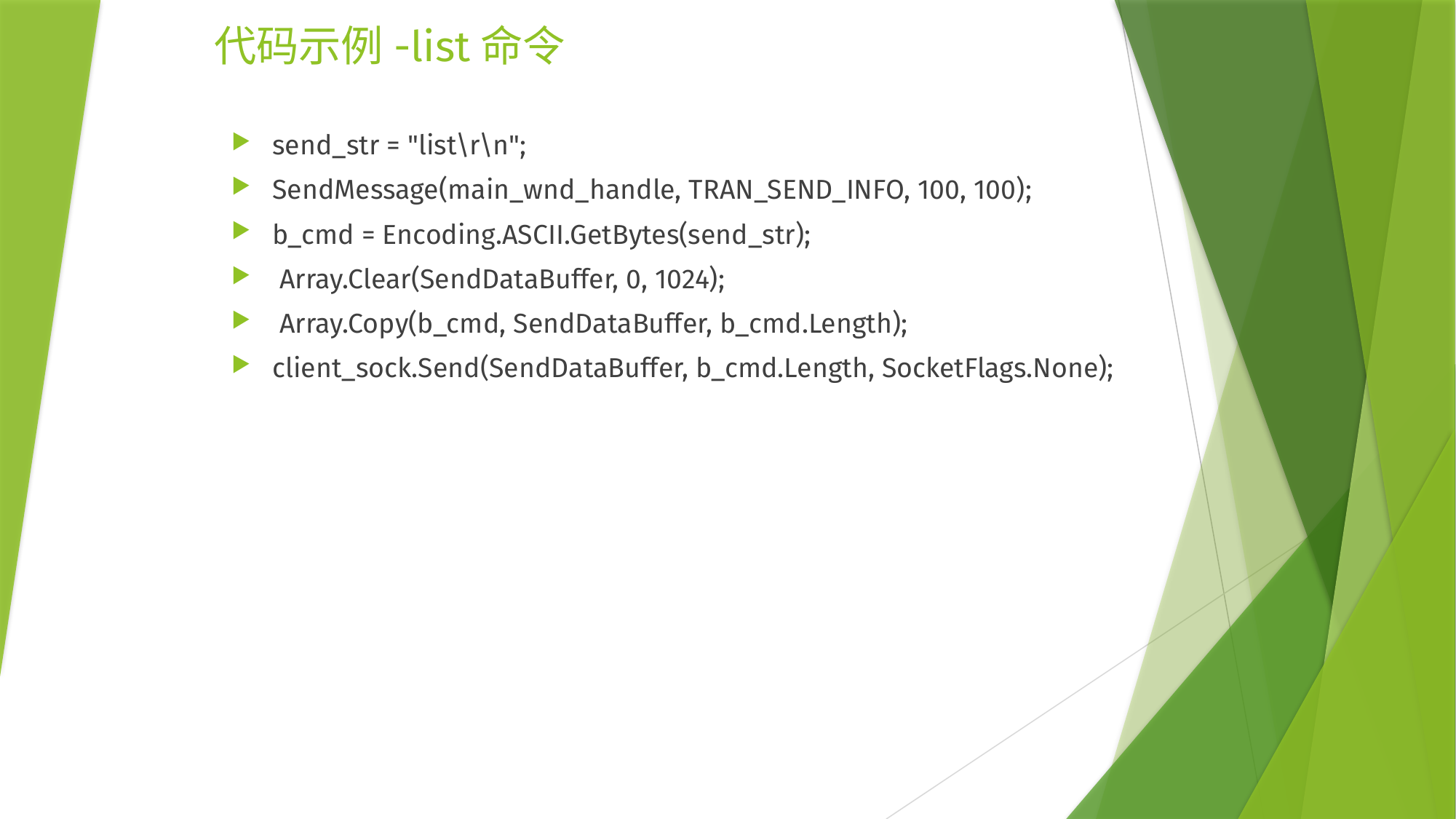

代码示例-list命令
send_str = "list\r\n";
SendMessage(main_wnd_handle, TRAN_SEND_INFO, 100, 100);
b_cmd = Encoding.ASCII.GetBytes(send_str);
 Array.Clear(SendDataBuffer, 0, 1024);
 Array.Copy(b_cmd, SendDataBuffer, b_cmd.Length);
client_sock.Send(SendDataBuffer, b_cmd.Length, SocketFlags.None);